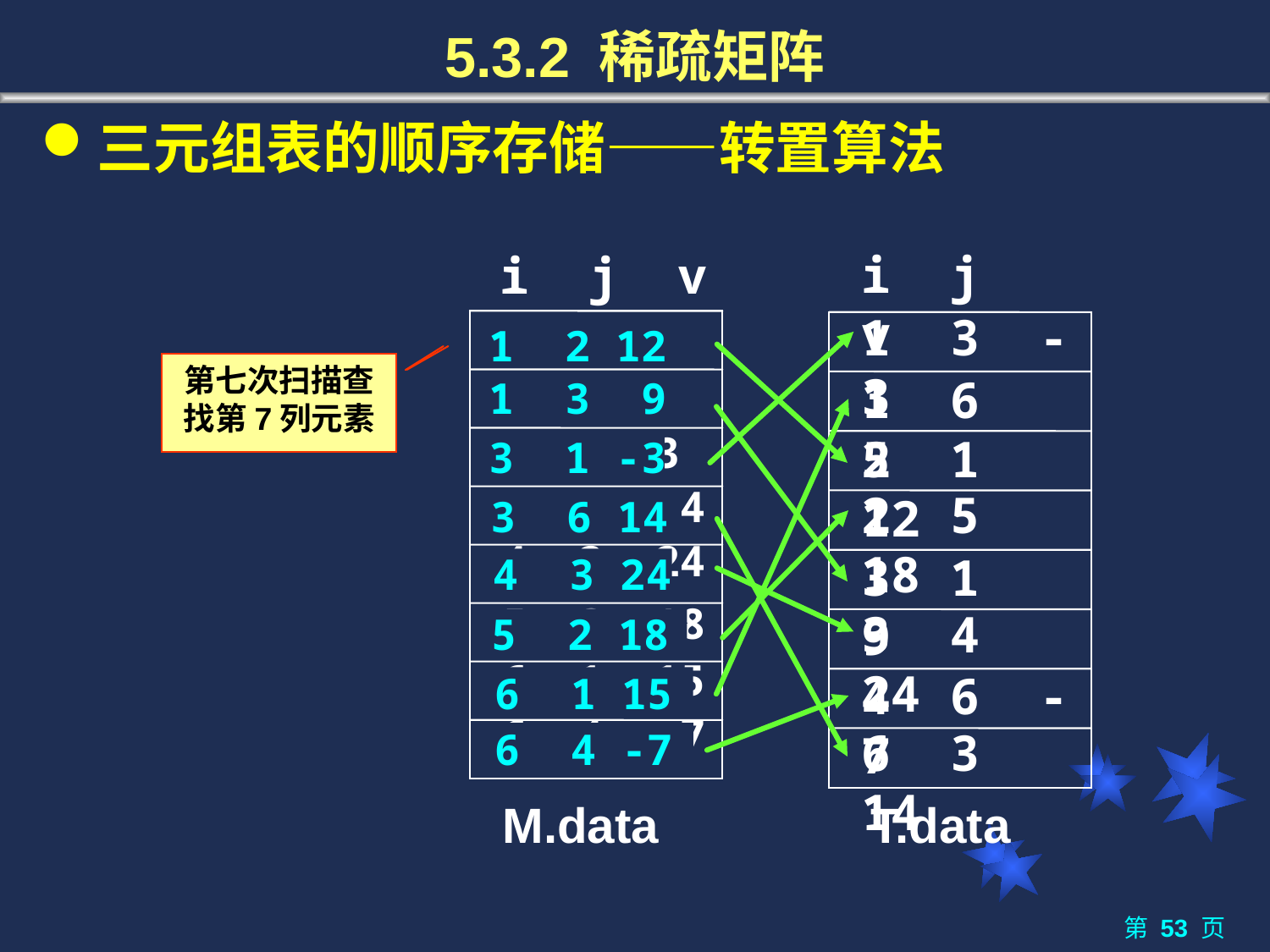

# 5.3.2 稀疏矩阵

三元组表的顺序存储——转置算法
i  j  v
i  j  v

1  3  -3

1  2 12
1  3  9
3  1 -3
3  6  14
4  3  24
5  2  18
6  1  15
6  4  -7

1  2 12

第七次扫描查找第7列元素
第三次扫描查找第3列元素
第四次扫描查找第4列元素
第五次扫描查找第5列元素
第六次扫描查找第6列元素
第一次扫描查找第1列元素
第二次扫描查找第2列元素
1  6   5
1  3  9

2  1  12
3  1 -3
2  5  18
3  6 14

3  1   9
4  3 24

3  4  24
5  2 18
4  6  -7
6  1 15

6  3  14
6  4 -7
第一次扫描结束
第二次扫描结束
M.data
T.data
第 53 页